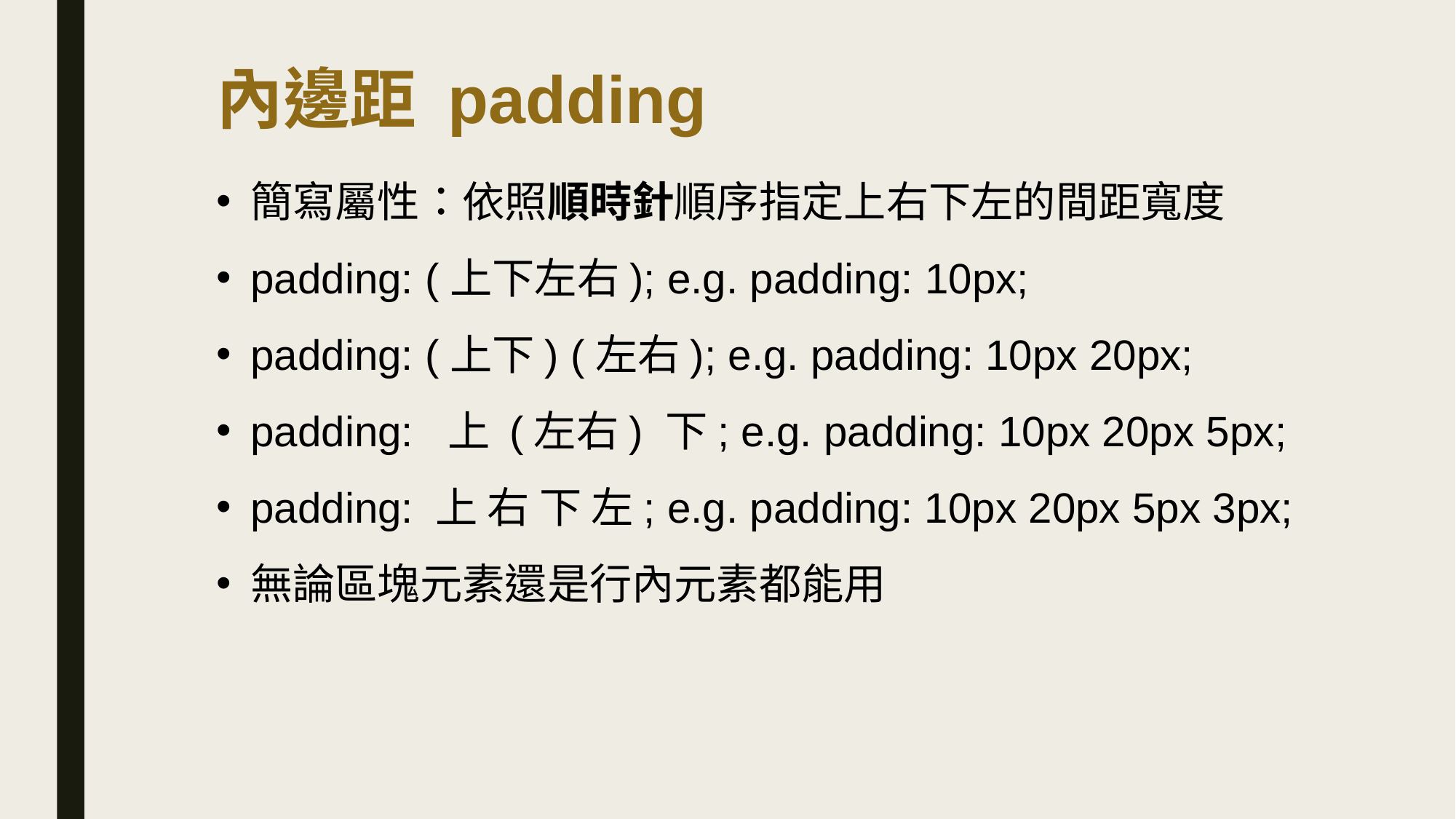

# 內邊距 padding
簡寫屬性：依照順時針順序指定上右下左的間距寬度
padding: (上下左右); e.g. padding: 10px;
padding: (上下) (左右); e.g. padding: 10px 20px;
padding:  上 (左右) 下; e.g. padding: 10px 20px 5px;
padding: 上 右 下 左; e.g. padding: 10px 20px 5px 3px;
無論區塊元素還是行內元素都能用